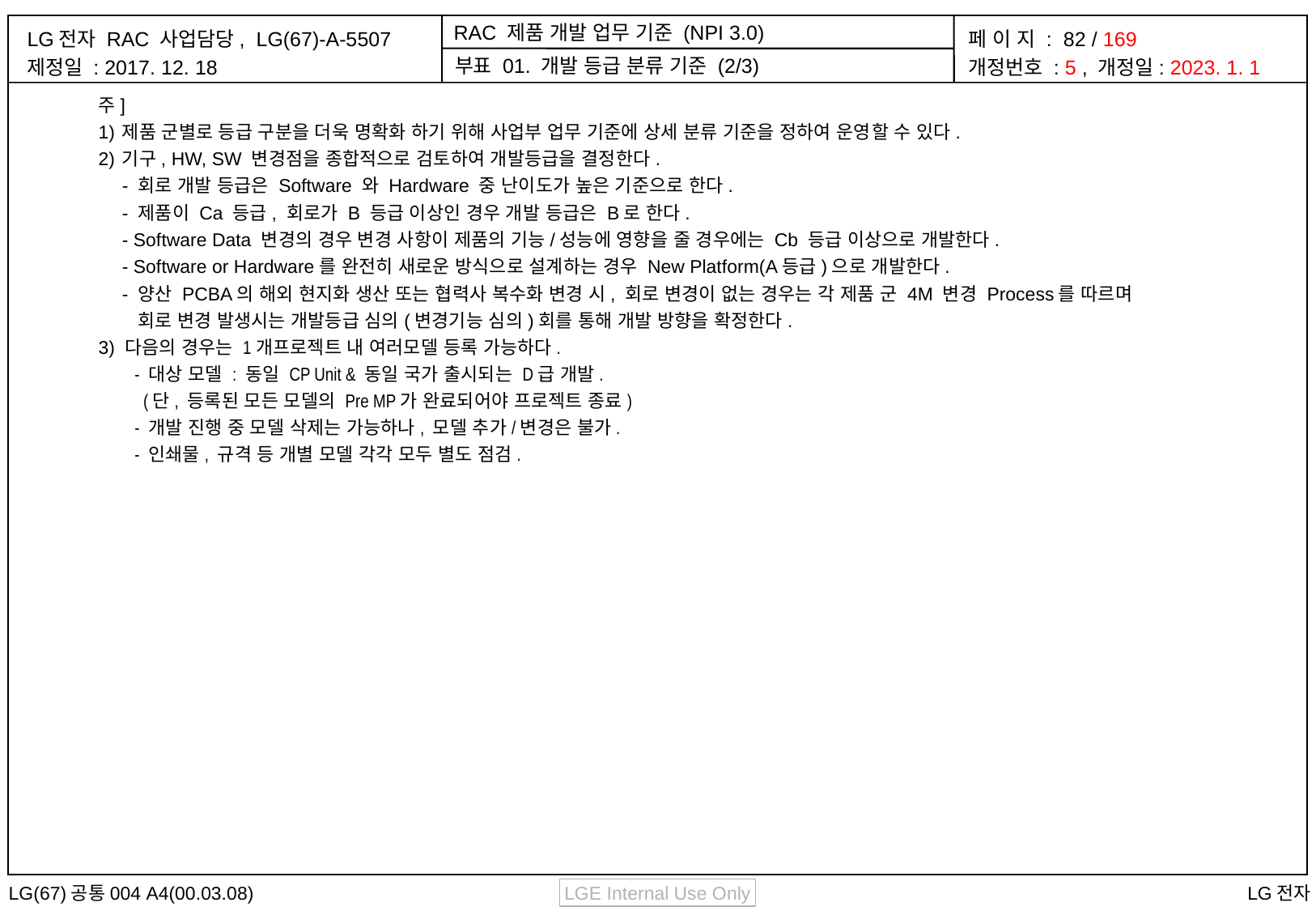

부표 01. 개발 등급 분류 기준 (2/3)
주]
제품 군별로 등급 구분을 더욱 명확화 하기 위해 사업부 업무 기준에 상세 분류 기준을 정하여 운영할 수 있다.
기구, HW, SW 변경점을 종합적으로 검토하여 개발등급을 결정한다.
- 회로 개발 등급은 Software 와 Hardware 중 난이도가 높은 기준으로 한다.
- 제품이 Ca 등급, 회로가 B 등급 이상인 경우 개발 등급은 B로 한다.
- Software Data 변경의 경우 변경 사항이 제품의 기능/성능에 영향을 줄 경우에는 Cb 등급 이상으로 개발한다.
- Software or Hardware를 완전히 새로운 방식으로 설계하는 경우 New Platform(A등급)으로 개발한다.
- 양산 PCBA의 해외 현지화 생산 또는 협력사 복수화 변경 시, 회로 변경이 없는 경우는 각 제품 군 4M 변경 Process를 따르며
   회로 변경 발생시는 개발등급 심의(변경기능 심의)회를 통해 개발 방향을 확정한다.
3) 다음의 경우는 1개프로젝트 내 여러모델 등록 가능하다.
   - 대상 모델 : 동일 CP Unit & 동일 국가 출시되는 D급 개발.
     (단, 등록된 모든 모델의 Pre MP가 완료되어야 프로젝트 종료)
   - 개발 진행 중 모델 삭제는 가능하나, 모델 추가/변경은 불가.
   - 인쇄물, 규격 등 개별 모델 각각 모두 별도 점검.